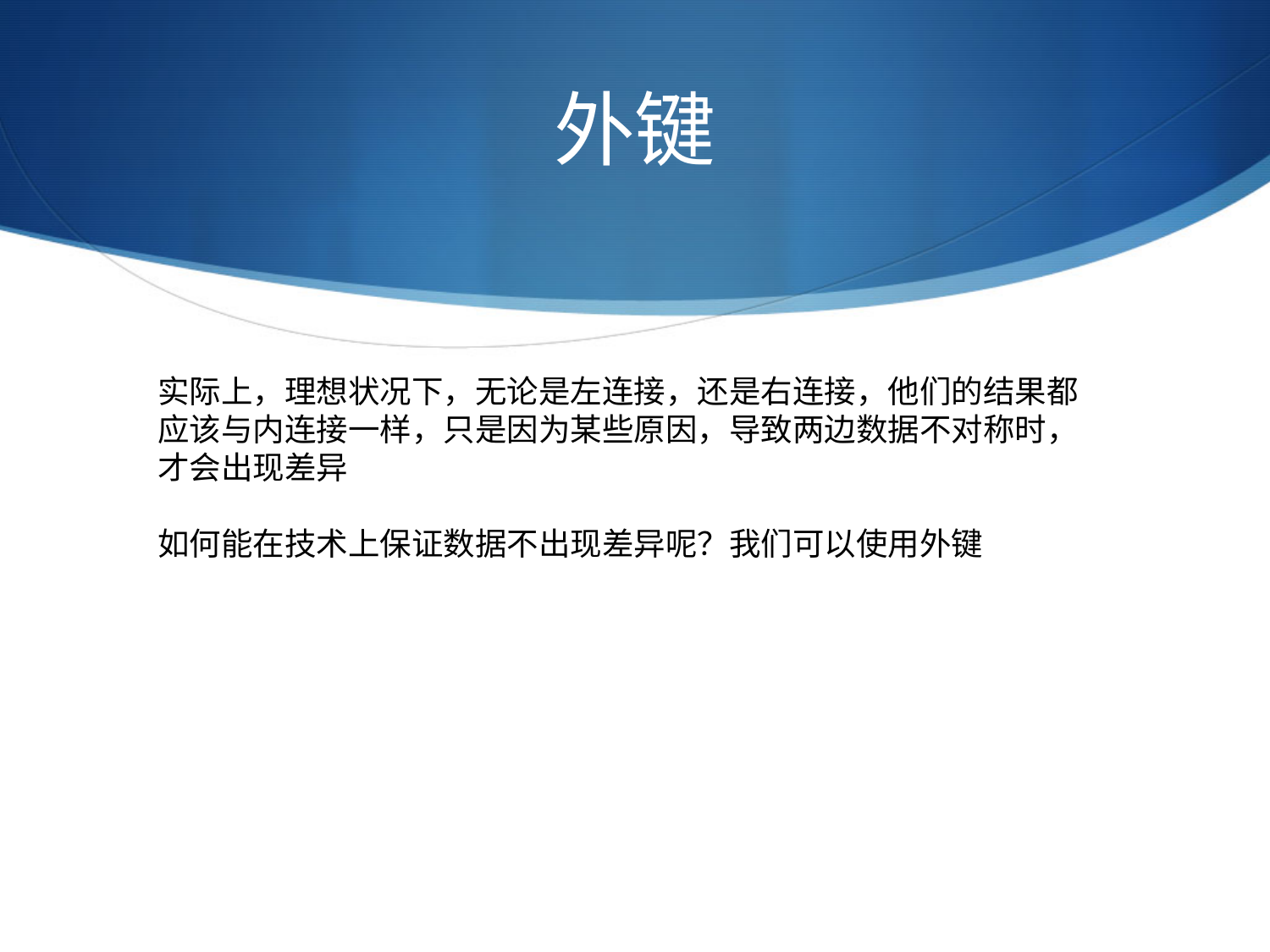

# 外键
实际上，理想状况下，无论是左连接，还是右连接，他们的结果都应该与内连接一样，只是因为某些原因，导致两边数据不对称时，才会出现差异

如何能在技术上保证数据不出现差异呢？我们可以使用外键